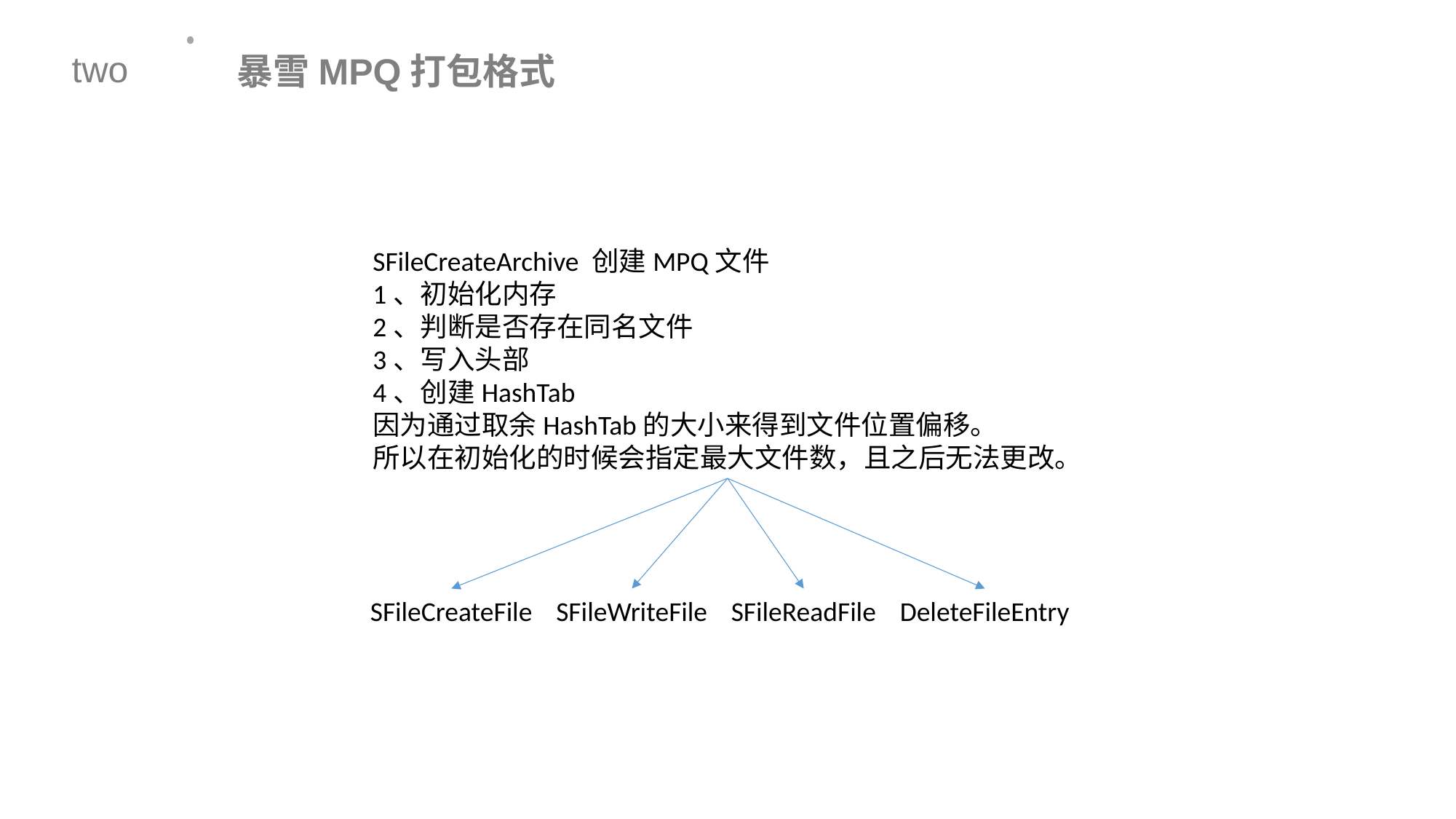

暴雪MPQ打包格式

two
SFileCreateArchive 创建MPQ文件
1、初始化内存
2、判断是否存在同名文件
3、写入头部
4、创建HashTab
因为通过取余HashTab的大小来得到文件位置偏移。
所以在初始化的时候会指定最大文件数，且之后无法更改。
SFileCreateFile
SFileWriteFile
SFileReadFile
DeleteFileEntry